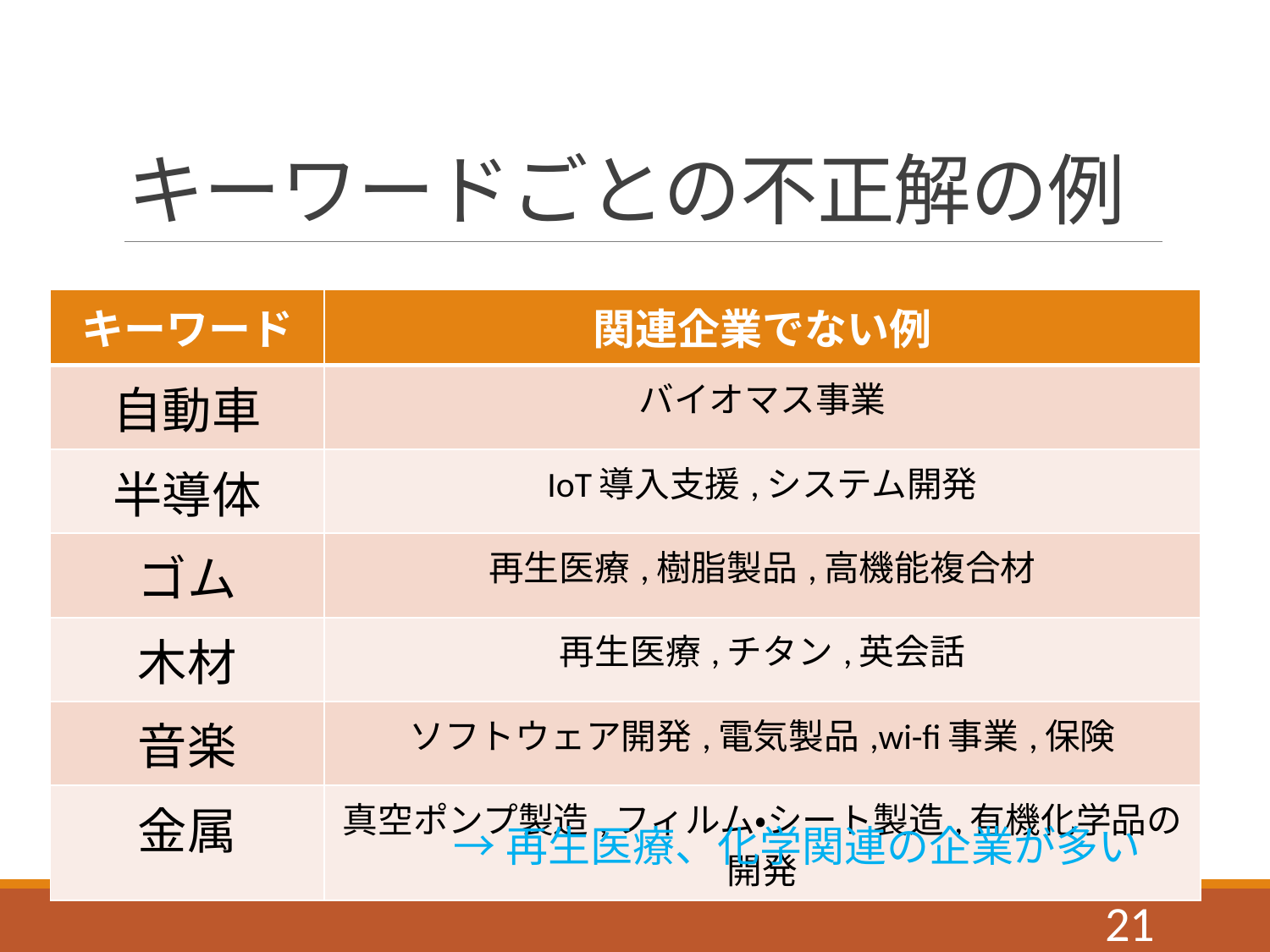

# キーワードごとの不正解の例
| キーワード | 関連企業でない例 |
| --- | --- |
| 自動車 | バイオマス事業 |
| 半導体 | IoT導入支援,システム開発 |
| ゴム | 再生医療,樹脂製品,高機能複合材 |
| 木材 | 再生医療,チタン,英会話 |
| 音楽 | ソフトウェア開発,電気製品,wi-fi事業,保険 |
| 金属 | 真空ポンプ製造,フィルム・シート製造,有機化学品の開発 |
→再生医療、化学関連の企業が多い
21